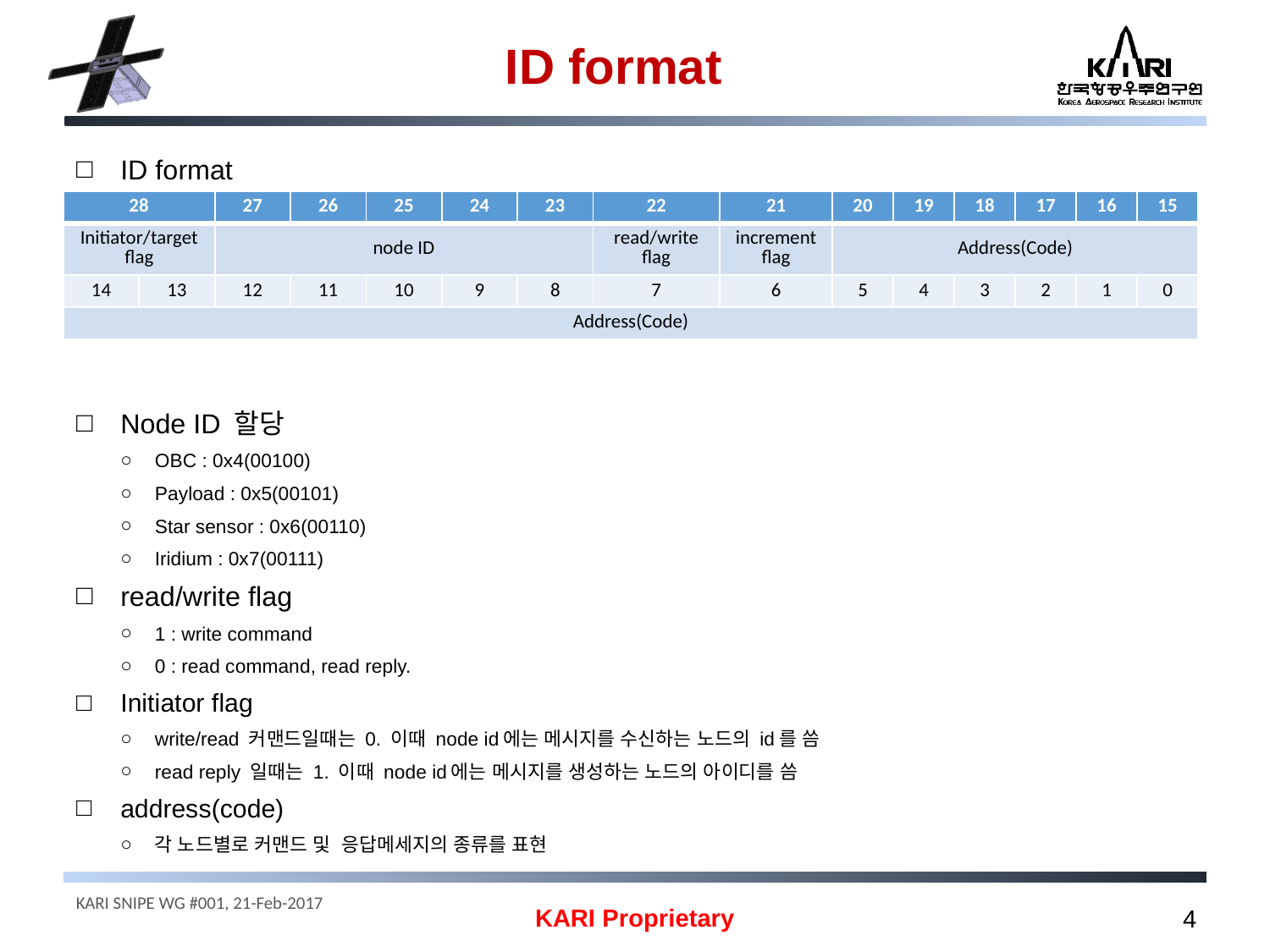

# ID format
ID format

Node ID 할당
OBC : 0x4(00100)
Payload : 0x5(00101)
Star sensor : 0x6(00110)
Iridium : 0x7(00111)
read/write flag
1 : write command
0 : read command, read reply.
Initiator flag
write/read 커맨드일때는 0. 이때 node id에는 메시지를 수신하는 노드의 id를 씀
read reply 일때는 1. 이때 node id에는 메시지를 생성하는 노드의 아이디를 씀
address(code)
각 노드별로 커맨드 및  응답메세지의 종류를 표현

| 28 |  | 27 | 26 | 25 | 24 | 23 | 22 | 21 | 20 | 19 | 18 | 17 | 16 | 15 |
| --- | --- | --- | --- | --- | --- | --- | --- | --- | --- | --- | --- | --- | --- | --- |
| Initiator/target flag |  | node ID |  |  |  |  | read/write flag | increment flag | Address(Code) |  |  |  |  |  |
| 14 | 13 | 12 | 11 | 10 | 9 | 8 | 7 | 6 | 5 | 4 | 3 | 2 | 1 | 0 |
| Address(Code) |  |  |  |  |  |  |  |  |  |  |  |  |  |  |
KARI Proprietary
4